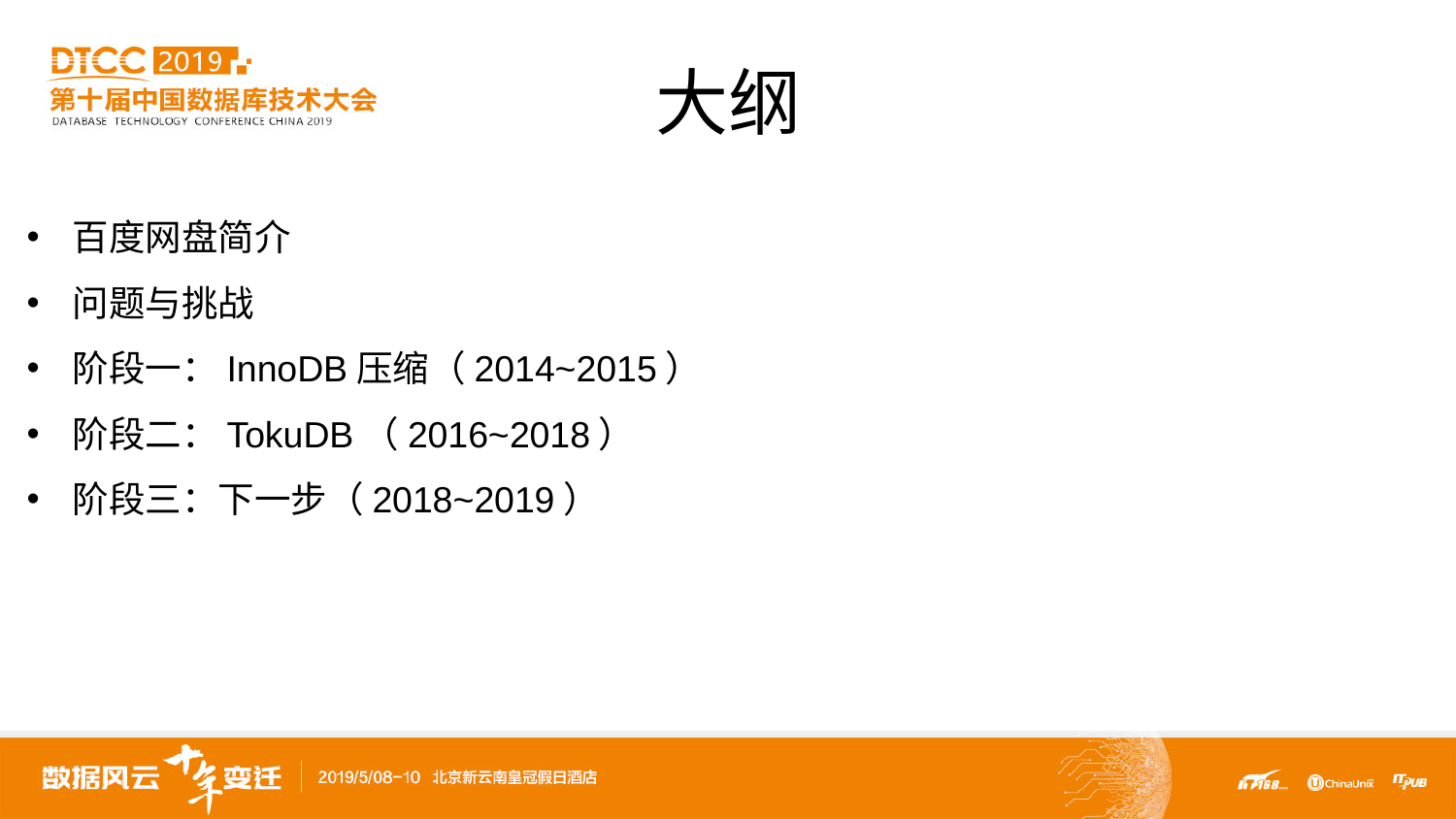

# 大纲
百度网盘简介
问题与挑战
阶段一：InnoDB压缩（2014~2015）
阶段二：TokuDB（2016~2018）
阶段三：下一步（2018~2019）